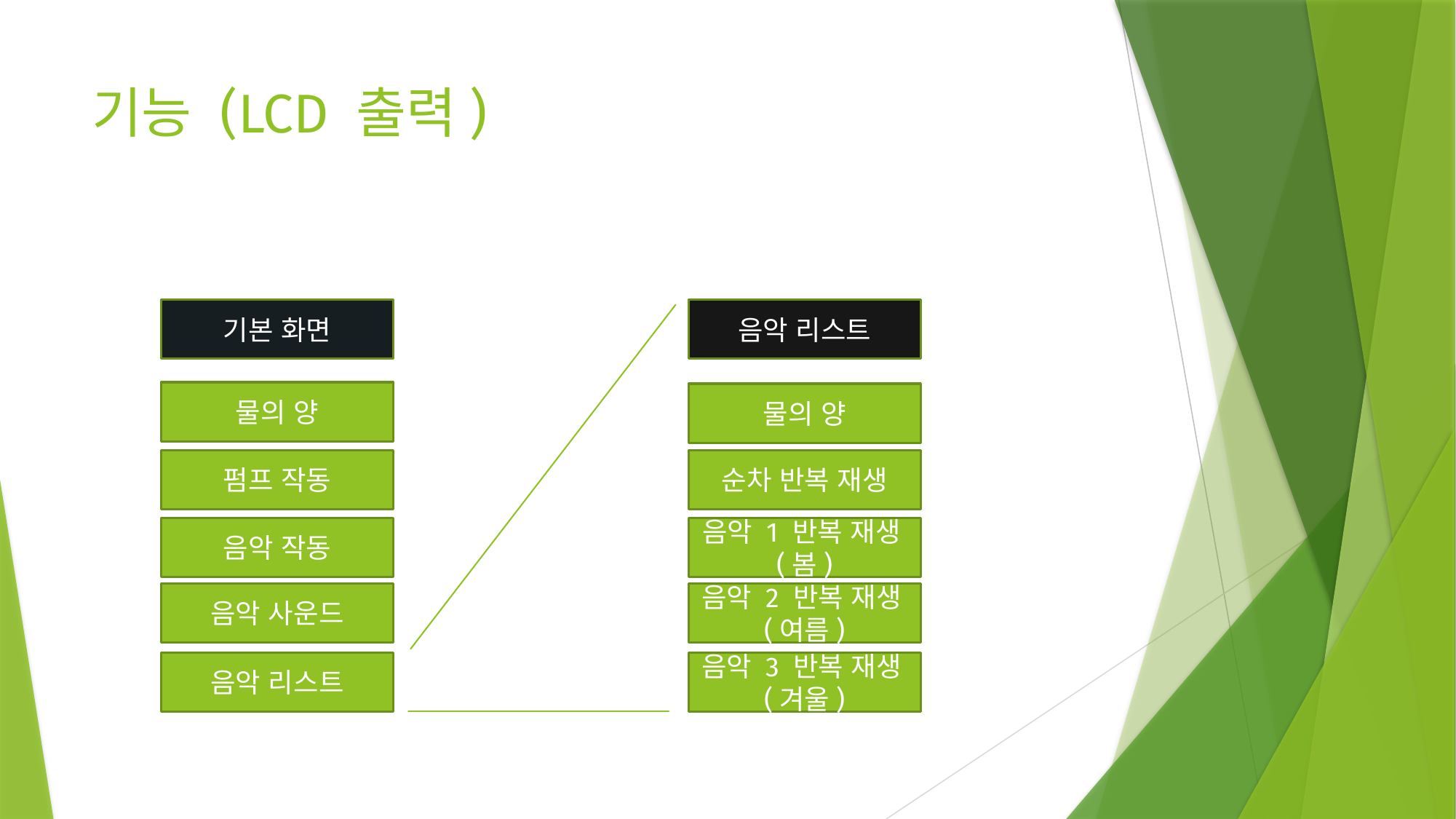

# 기능 (LCD 출력)

기본 화면
음악 리스트
물의 양
물의 양
펌프 작동
순차 반복 재생
음악 작동
음악 1 반복 재생(봄)
음악 사운드
음악 2 반복 재생(여름)
음악 리스트
음악 3 반복 재생(겨울)